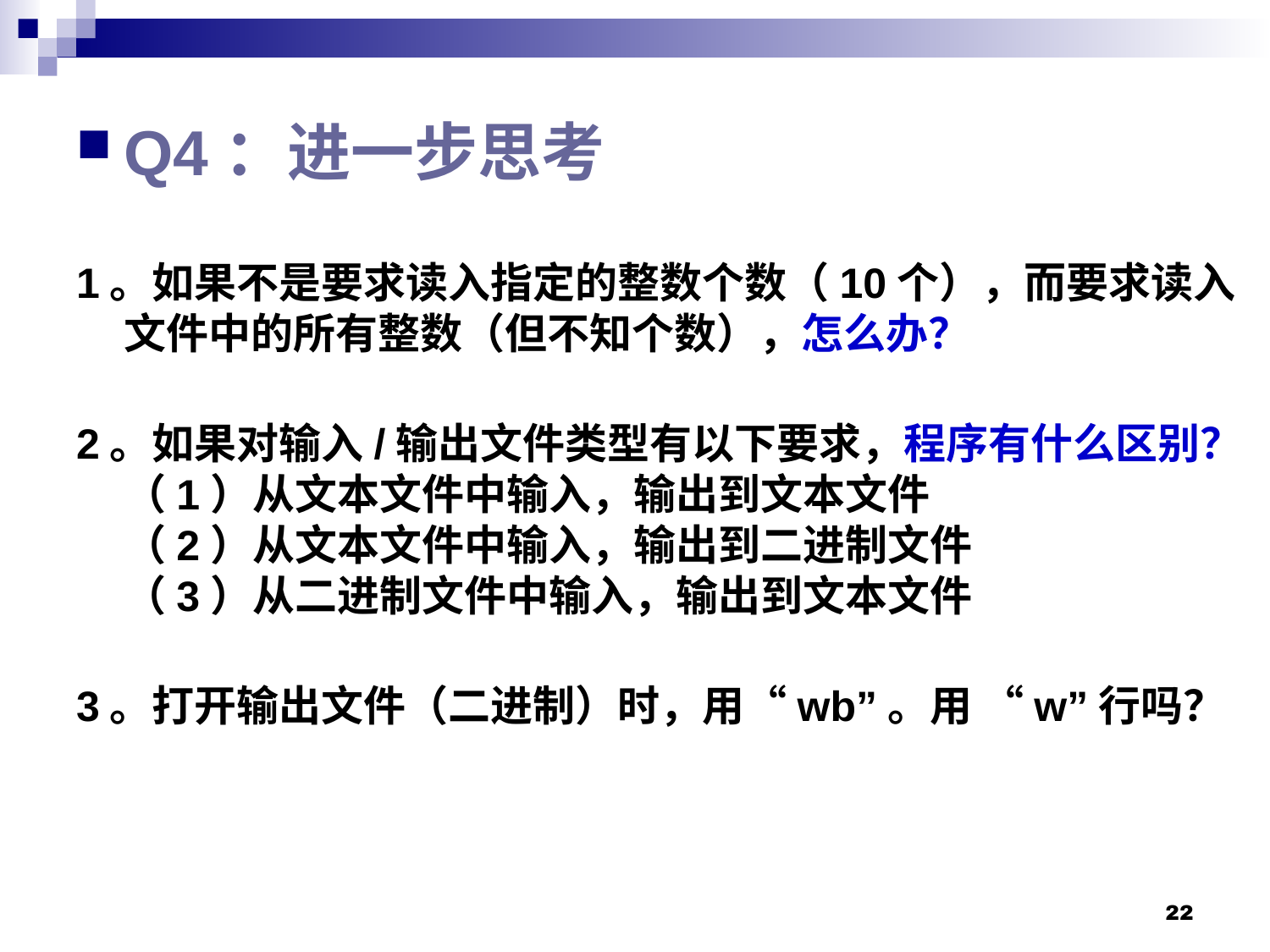

Q4：进一步思考

1。如果不是要求读入指定的整数个数（10个），而要求读入文件中的所有整数（但不知个数），怎么办？
2。如果对输入/输出文件类型有以下要求，程序有什么区别？
（1）从文本文件中输入，输出到文本文件
（2）从文本文件中输入，输出到二进制文件
（3）从二进制文件中输入，输出到文本文件
3。打开输出文件（二进制）时，用“wb”。用 “w”行吗？
22